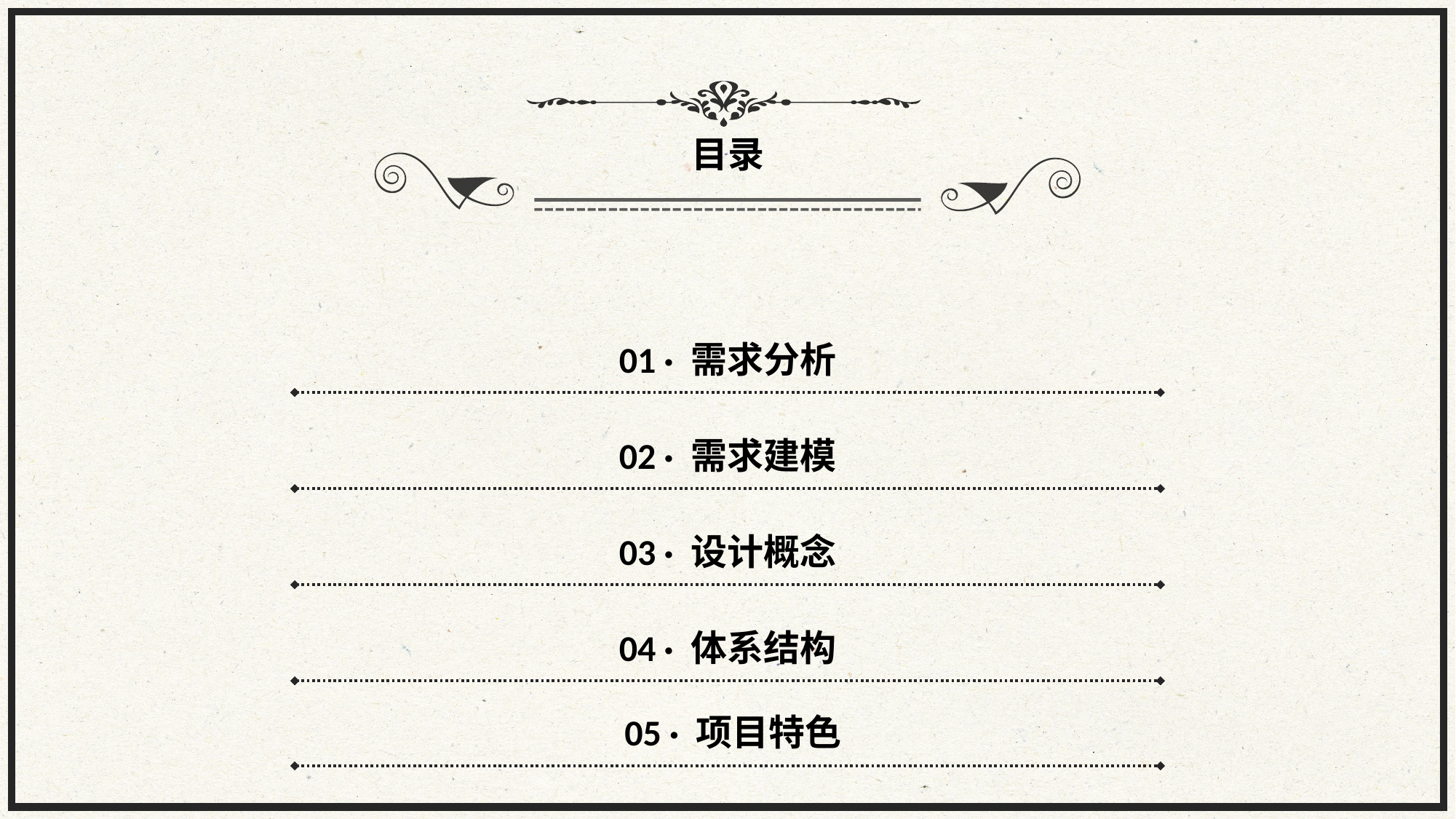

目录
01 · 需求分析

02 · 需求建模

03 · 设计概念

04 · 体系结构

05 · 项目特色